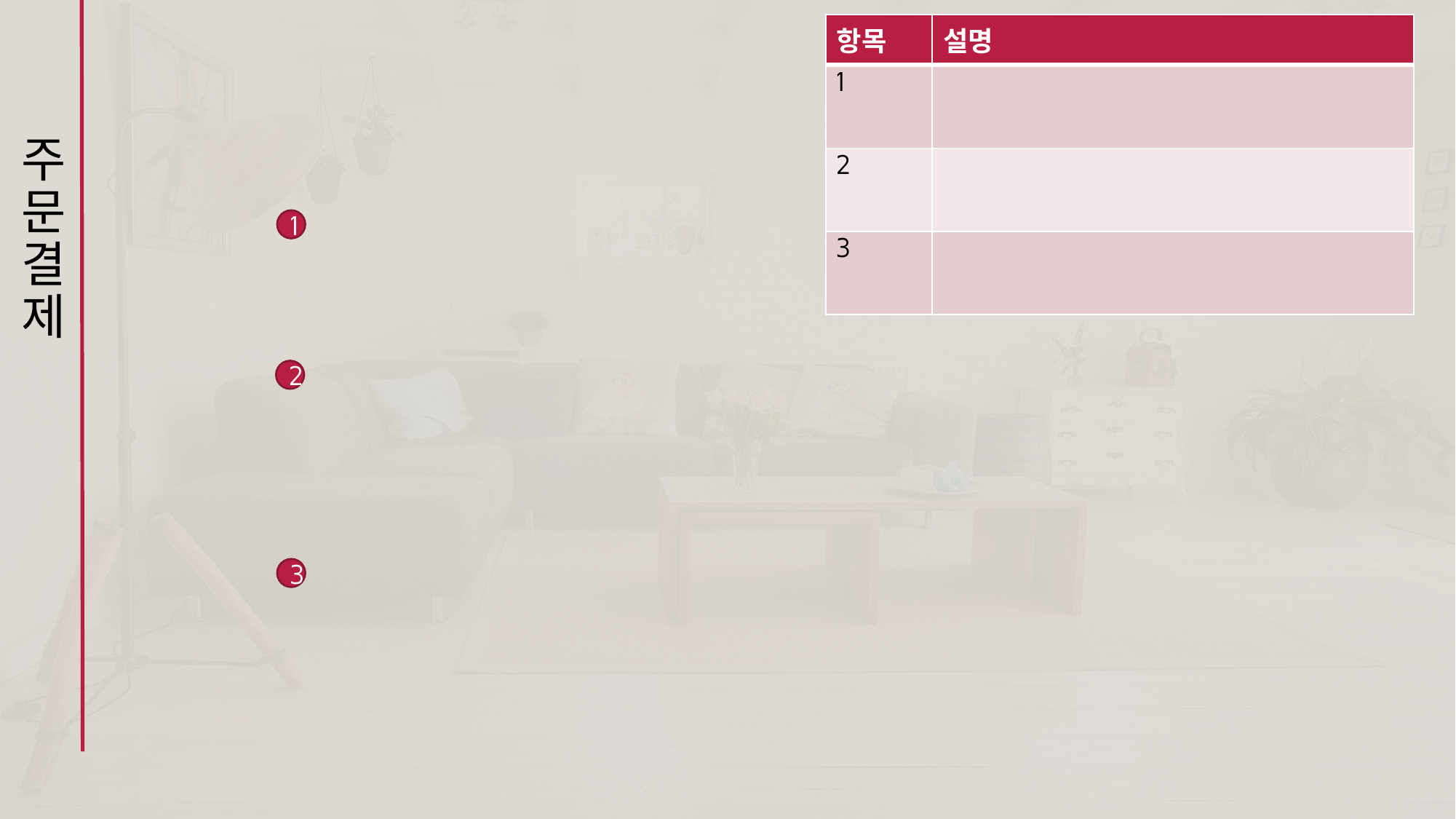

| 항목 | 설명 |
| --- | --- |
| 1 |  |
| 2 |  |
| 3 |  |
# 주문결제
1
2
3